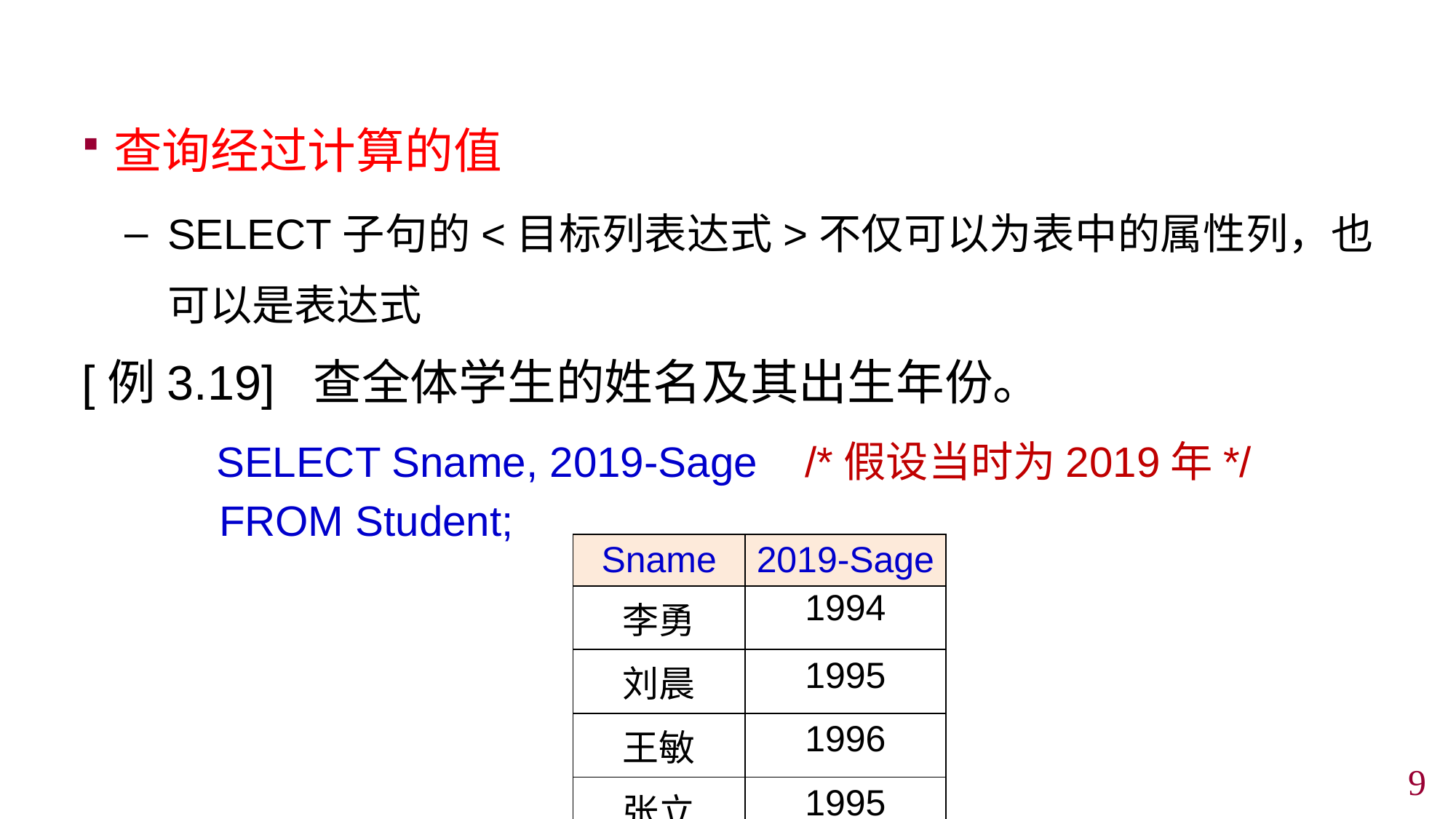

查询经过计算的值
SELECT子句的<目标列表达式>不仅可以为表中的属性列，也可以是表达式

[例3.19]  查全体学生的姓名及其出生年份。

         SELECT Sname, 2019-Sage    /*假设当时为2019年*/
        FROM Student;
| Sname | 2019-Sage |
| --- | --- |
| 李勇 | 1994 |
| 刘晨 | 1995 |
| 王敏 | 1996 |
| 张立 | 1995 |
9